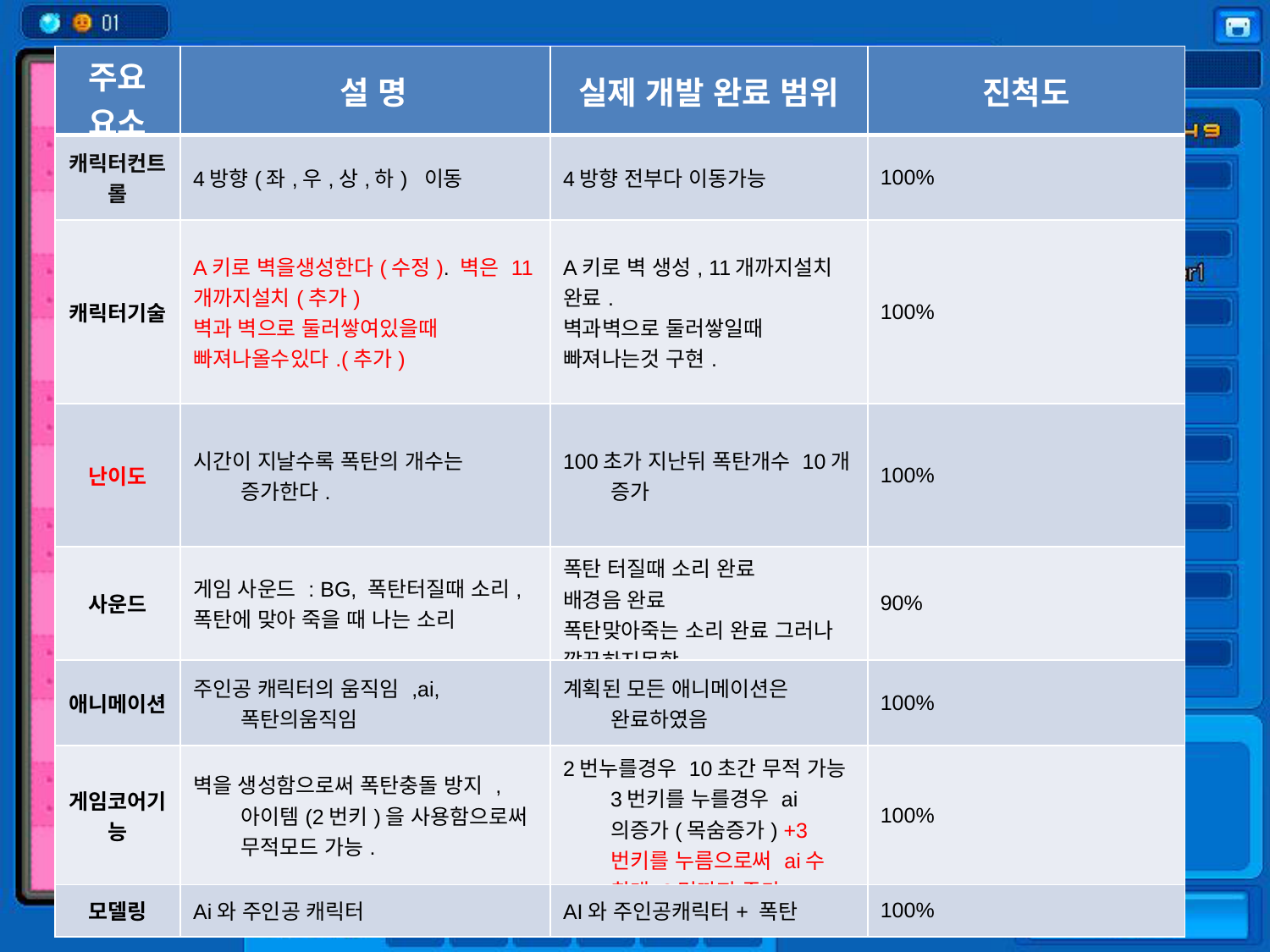

| 주요 요소 | 설 명 | 실제 개발 완료 범위 | 진척도 |
| --- | --- | --- | --- |
| 캐릭터컨트롤 | 4방향(좌,우,상,하) 이동 | 4방향 전부다 이동가능 | 100% |
| 캐릭터기술 | A키로 벽을생성한다(수정). 벽은 11개까지설치(추가) 벽과 벽으로 둘러쌓여있을때 빠져나올수있다.(추가) | A키로 벽 생성, 11개까지설치 완료. 벽과벽으로 둘러쌓일때 빠져나는것 구현. | 100% |
| 난이도 | 시간이 지날수록 폭탄의 개수는 증가한다. | 100초가 지난뒤 폭탄개수 10개 증가 | 100% |
| 사운드 | 게임 사운드 : BG, 폭탄터질때 소리, 폭탄에 맞아 죽을 때 나는 소리 | 폭탄 터질때 소리 완료 배경음 완료 폭탄맞아죽는 소리 완료 그러나 깔끔하지못함 | 90% |
| 애니메이션 | 주인공 캐릭터의 움직임 ,ai,폭탄의움직임 | 계획된 모든 애니메이션은 완료하였음 | 100% |
| 게임코어기능 | 벽을 생성함으로써 폭탄충돌 방지 ,아이템(2번키)을 사용함으로써 무적모드 가능. | 2번누를경우 10초간 무적 가능 3번키를 누를경우 ai의증가(목숨증가) +3번키를 누름으로써 ai수 최대 3명까지 증가 | 100% |
| 모델링 | Ai와 주인공 캐릭터 | AI와 주인공캐릭터+ 폭탄 | 100% |
게임컨셉

개발범위

게임실행흐름

개발 일정
Develop Range